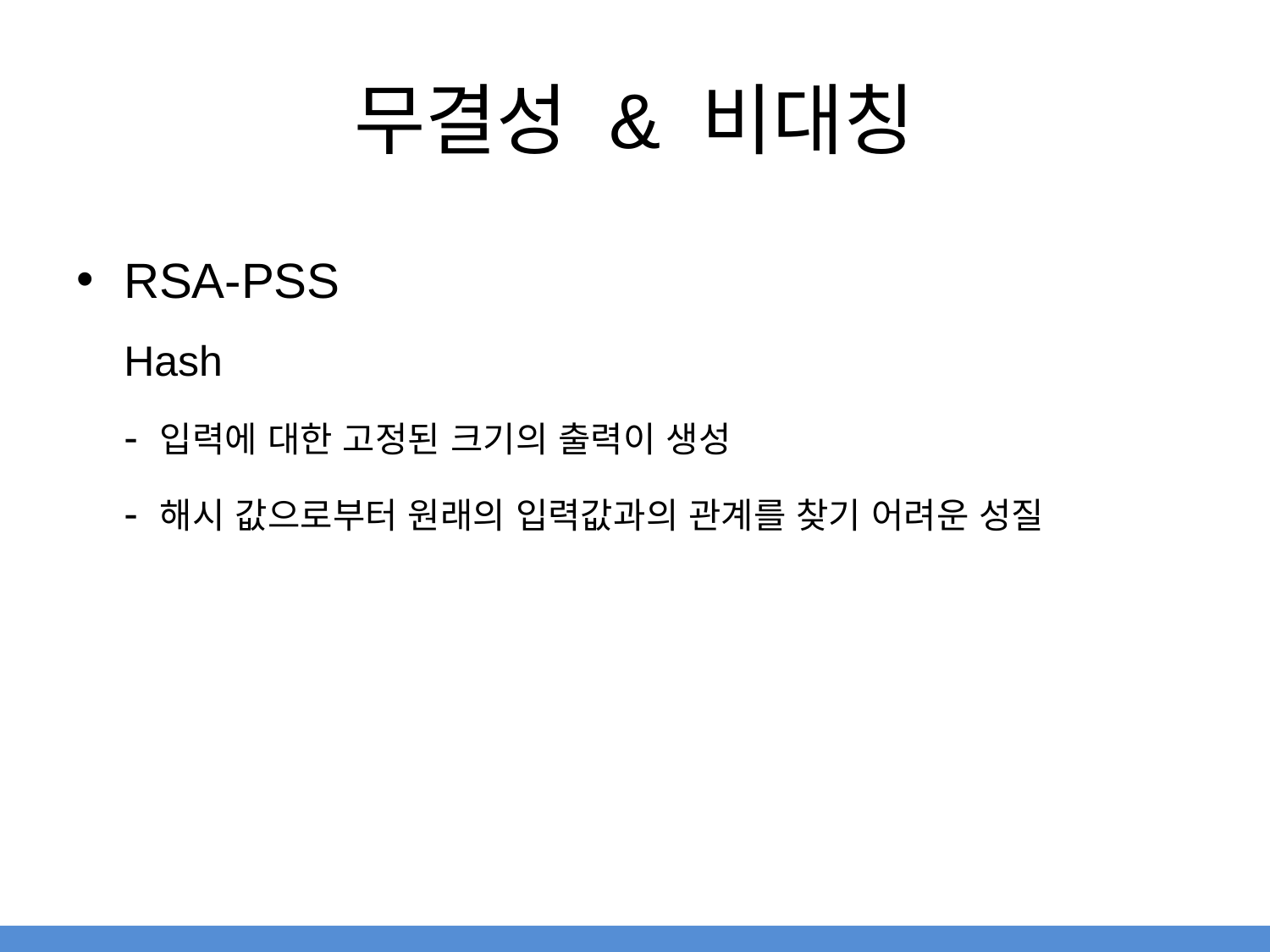

# 무결성 & 비대칭
RSA-PSS
Hash
- 입력에 대한 고정된 크기의 출력이 생성
- 해시 값으로부터 원래의 입력값과의 관계를 찾기 어려운 성질